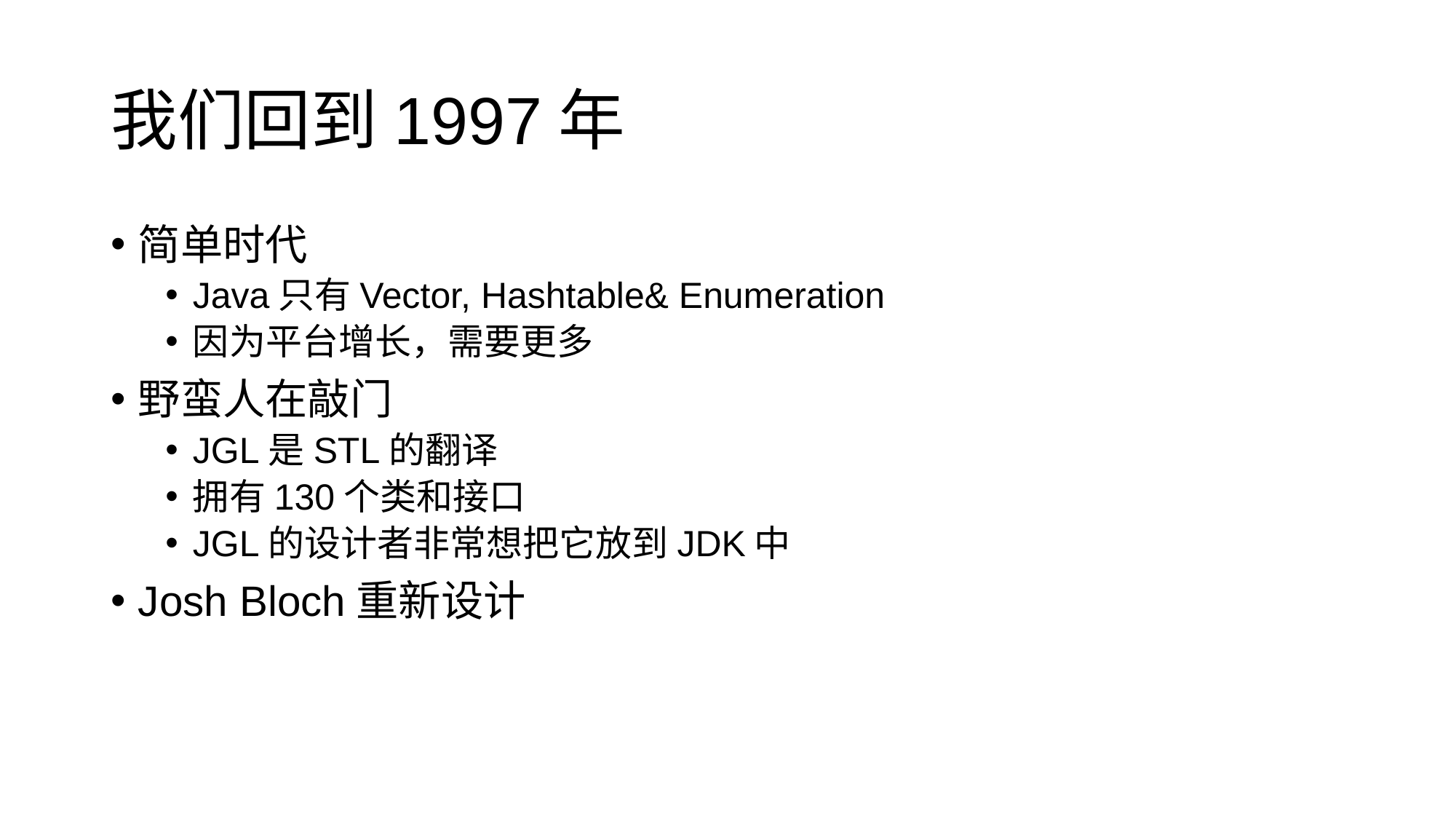

# 我们回到1997年
简单时代
Java只有Vector, Hashtable& Enumeration
因为平台增长，需要更多
野蛮人在敲门
JGL是STL的翻译
拥有130个类和接口
JGL的设计者非常想把它放到JDK中
Josh Bloch重新设计